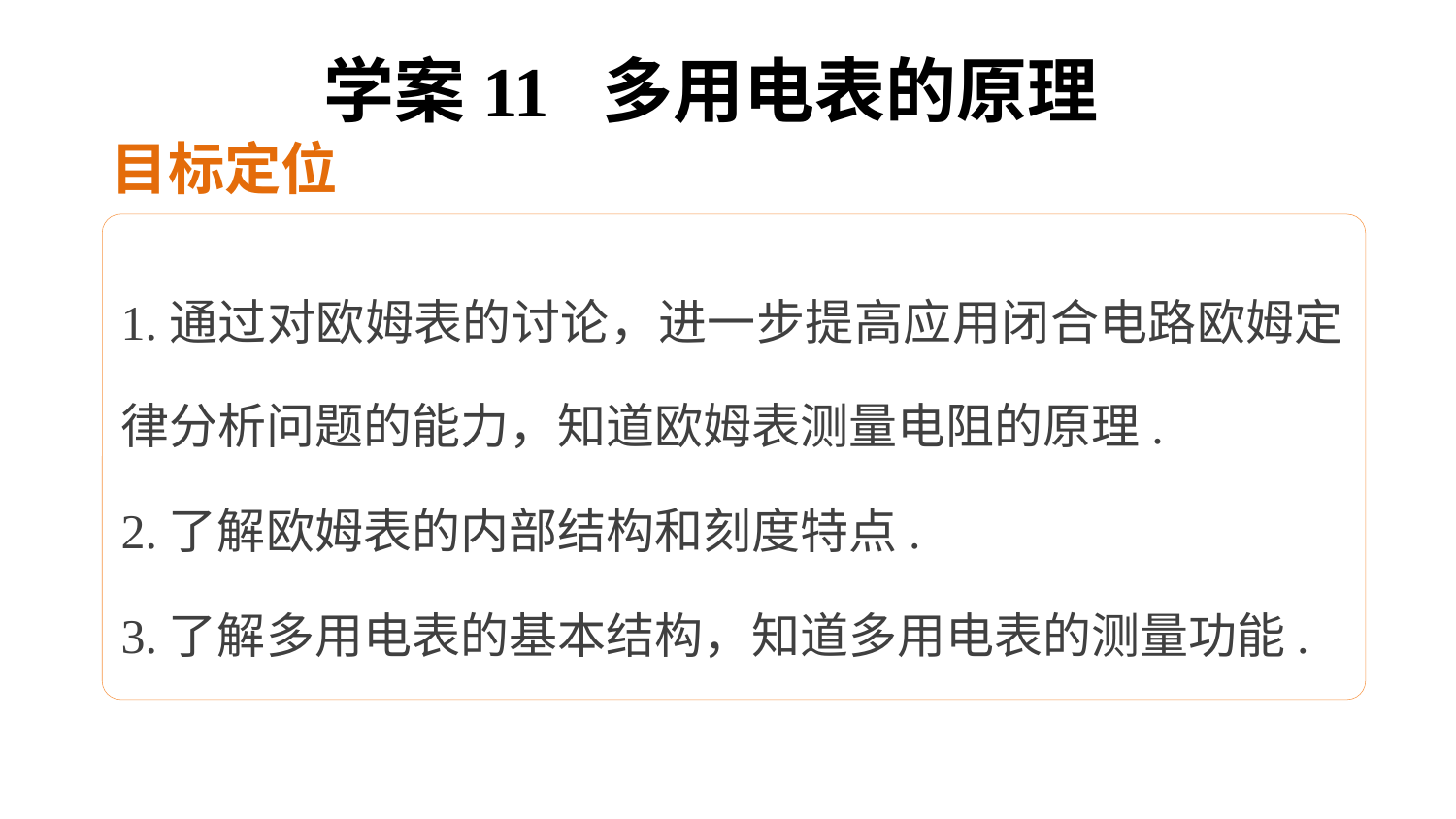

学案11  多用电表的原理

目标定位

1.通过对欧姆表的讨论，进一步提高应用闭合电路欧姆定律分析问题的能力，知道欧姆表测量电阻的原理.
2.了解欧姆表的内部结构和刻度特点.
3.了解多用电表的基本结构，知道多用电表的测量功能.